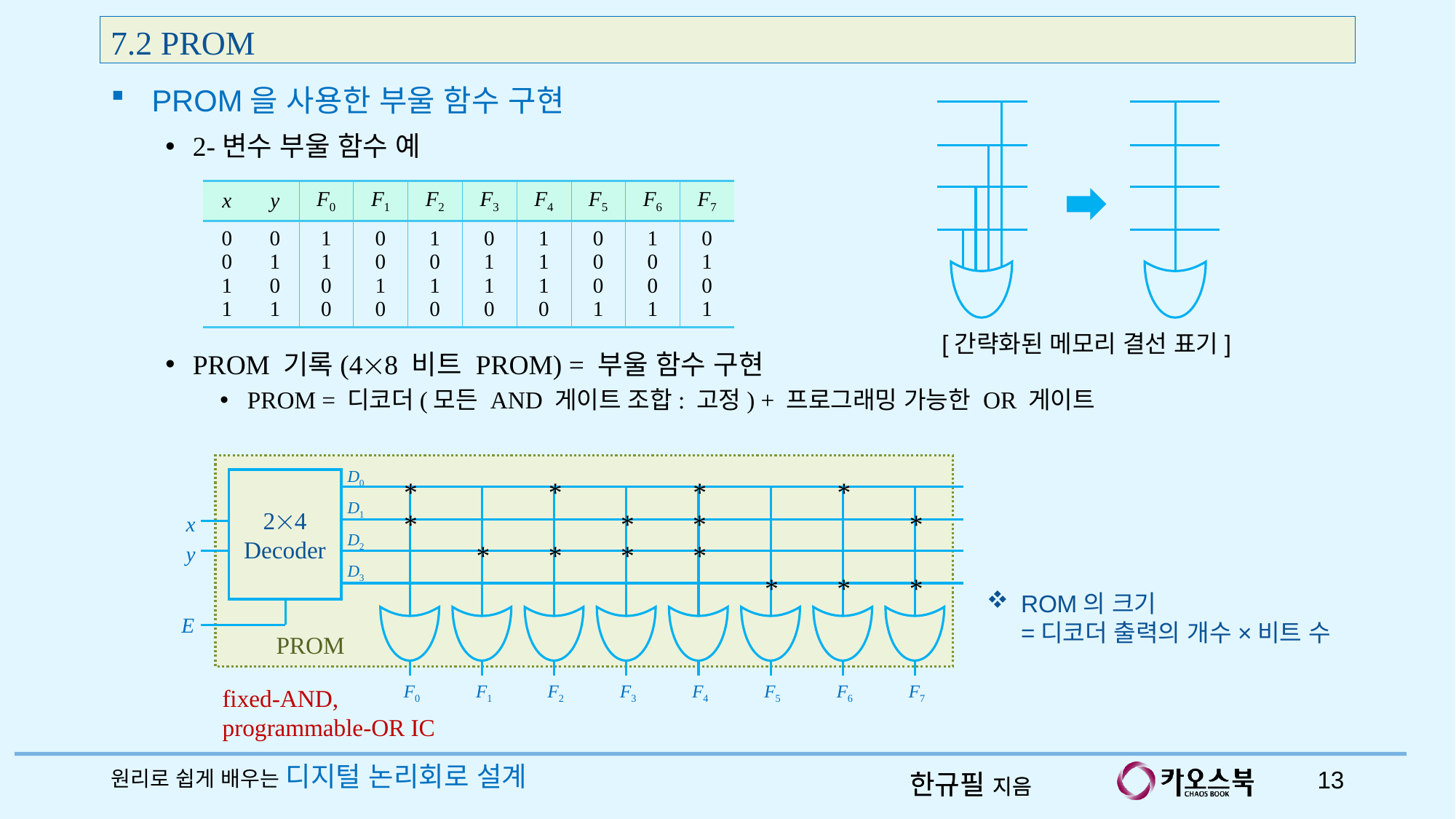

7.2 PROM
PROM을 사용한 부울 함수 구현

[간략화된 메모리 결선 표기]
2-변수 부울 함수 예
| x | y | F0 | F1 | F2 | F3 | F4 | F5 | F6 | F7 |
| --- | --- | --- | --- | --- | --- | --- | --- | --- | --- |
| 0 0 1 1 | 0 1 0 1 | 1 1 0 0 | 0 0 1 0 | 1 0 1 0 | 0 1 1 0 | 1 1 1 0 | 0 0 0 1 | 1 0 0 1 | 0 1 0 1 |
PROM 기록(4×8 비트 PROM) = 부울 함수 구현
PROM = 디코더(모든 AND 게이트 조합: 고정) + 프로그래밍 가능한 OR 게이트

D0
*
*
*
*
2×4
Decoder
D1
*
*
*
*
x
D2
*
*
*
*
y
D3
*
*
*

E
F0
F1
F2
F3
F4
F5
F6
F7
ROM의 크기
=디코더 출력의 개수×비트 수
PROM
fixed-AND,
programmable-OR IC
원리로 쉽게 배우는 디지털 논리회로 설계
13